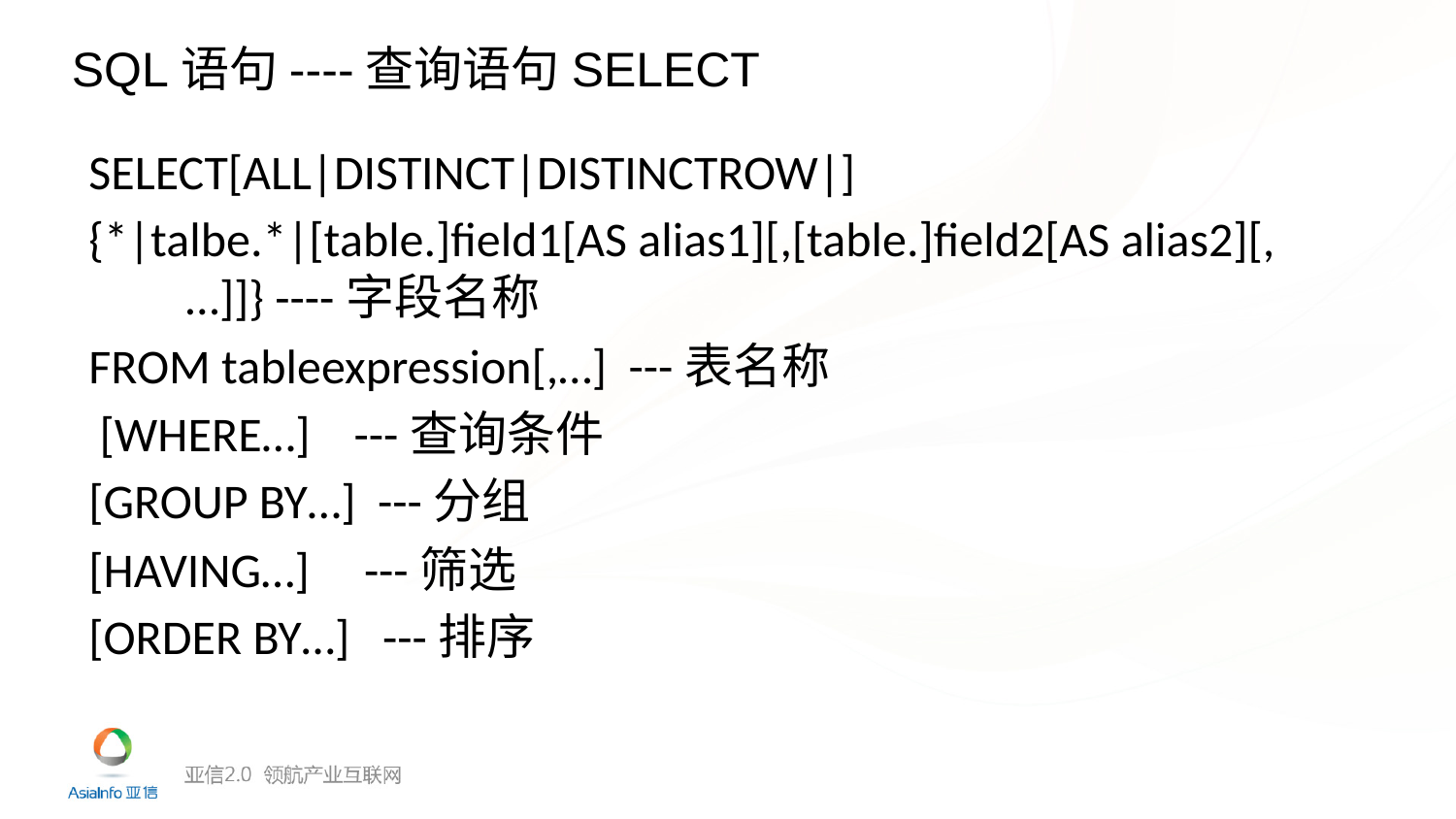

SQL语句----查询语句SELECT

SELECT[ALL|DISTINCT|DISTINCTROW|]
{*|talbe.*|[table.]field1[AS alias1][,[table.]field2[AS alias2][,…]]} ----字段名称
FROM tableexpression[,…]  ---表名称
 [WHERE…]    ---查询条件
[GROUP BY…]  ---分组
[HAVING…]     ---筛选
[ORDER BY…]   ---排序